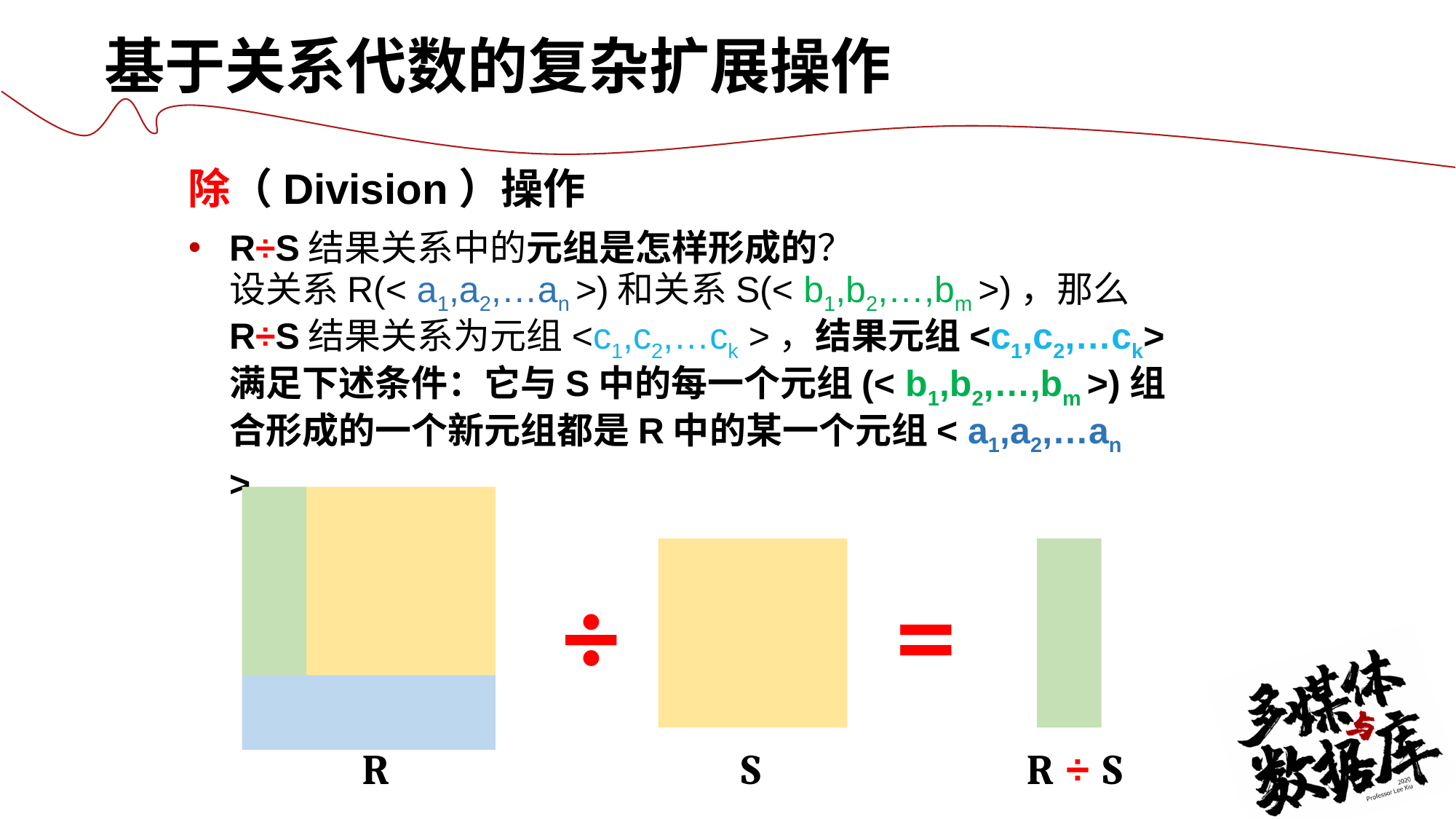

基于关系代数的复杂扩展操作
除（Division）操作
R÷S结果关系中的元组是怎样形成的？
设关系R(< a1,a2,…an >)和关系S(< b1,b2,…,bm >)，那么R÷S结果关系为元组<c1,c2,…ck >，结果元组<c1,c2,…ck>满足下述条件：它与S中的每一个元组(< b1,b2,…,bm >)组合形成的一个新元组都是R中的某一个元组< a1,a2,…an >。

÷
=

R
S
R ÷ S